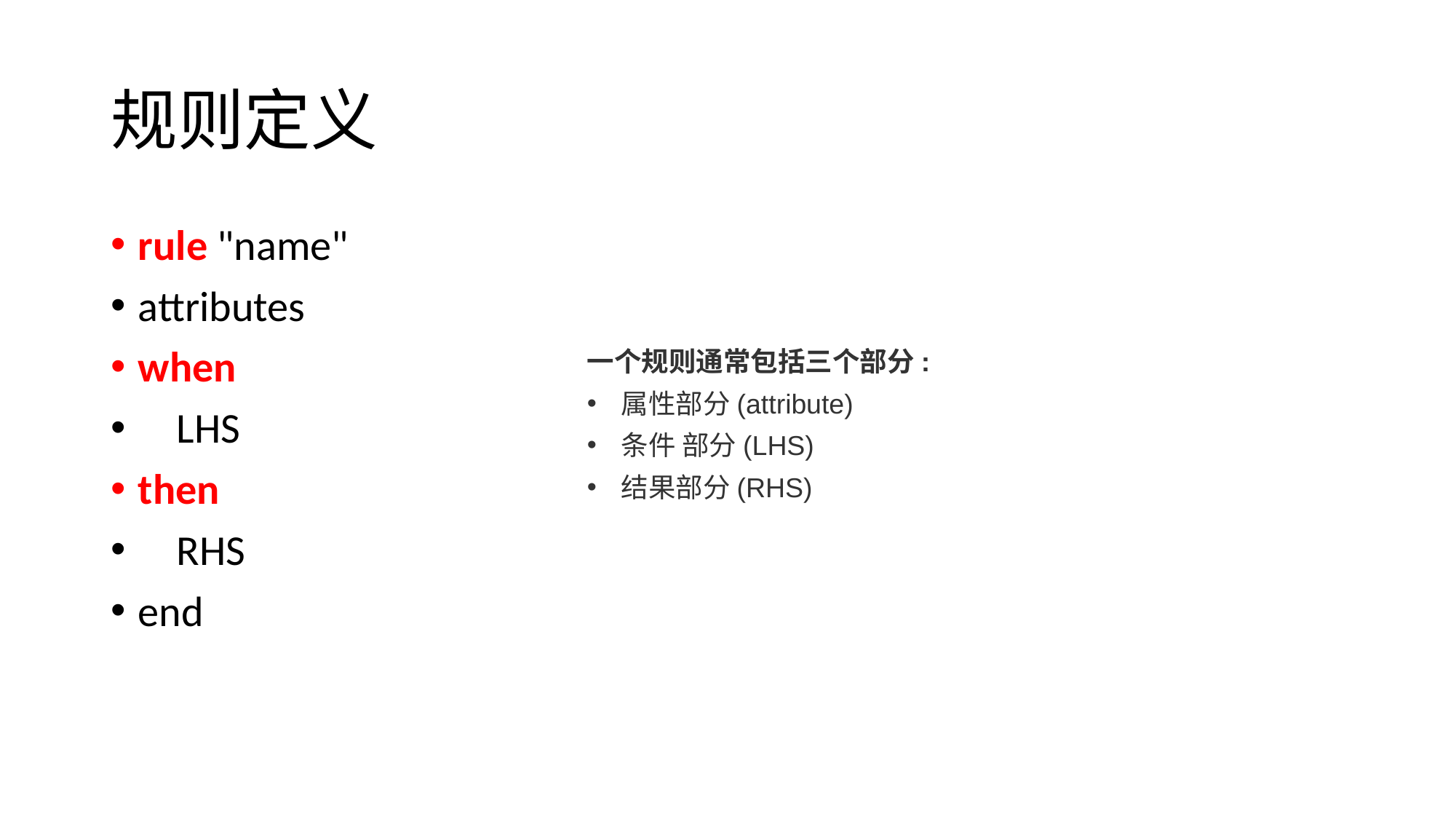

# 规则定义
rule "name"
attributes
when
    LHS
then
    RHS
end
一个规则通常包括三个部分:
属性部分(attribute)
条件 部分(LHS)
结果部分(RHS)